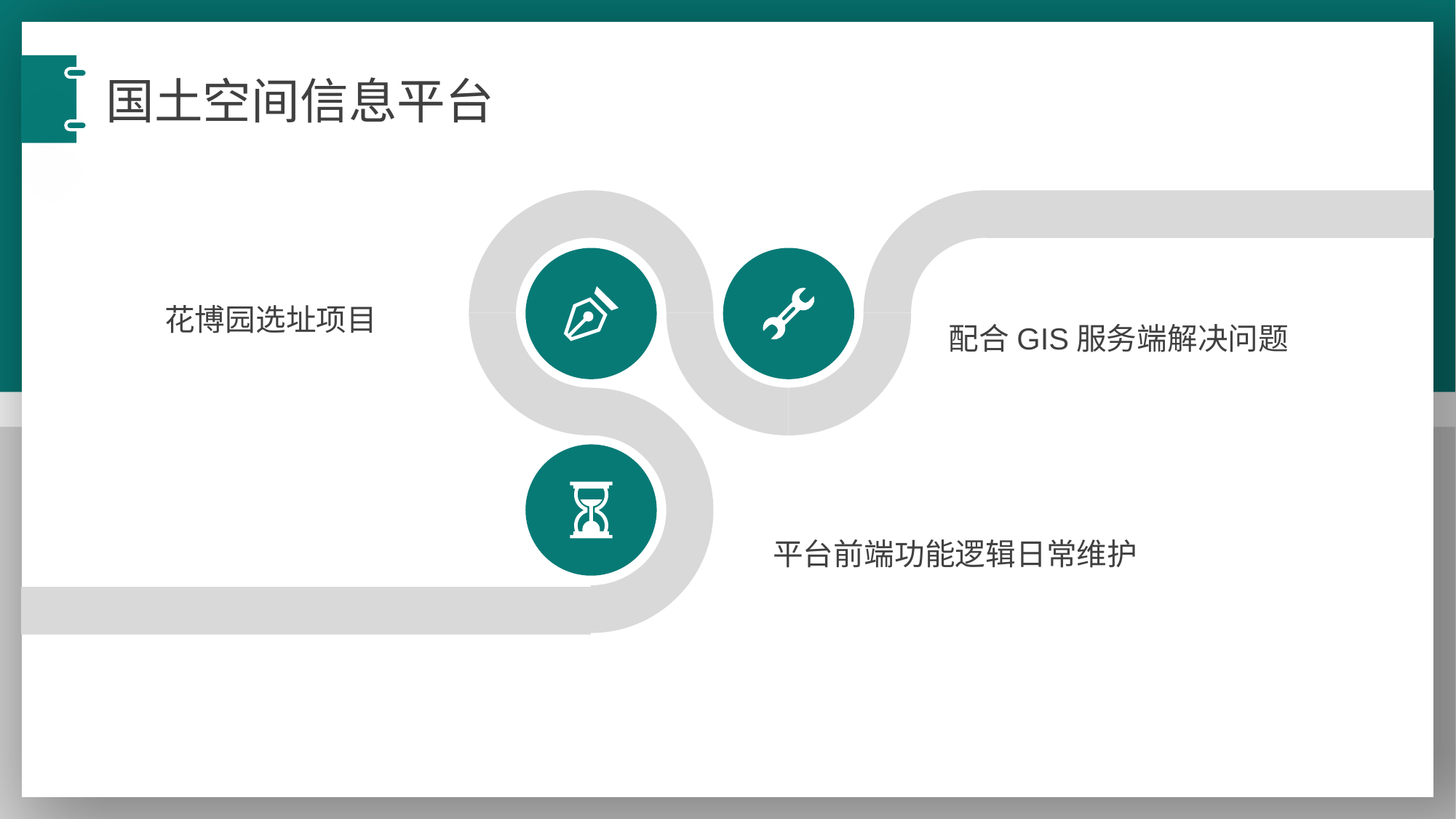

国土空间信息平台

花博园选址项目
配合GIS服务端解决问题

平台前端功能逻辑日常维护